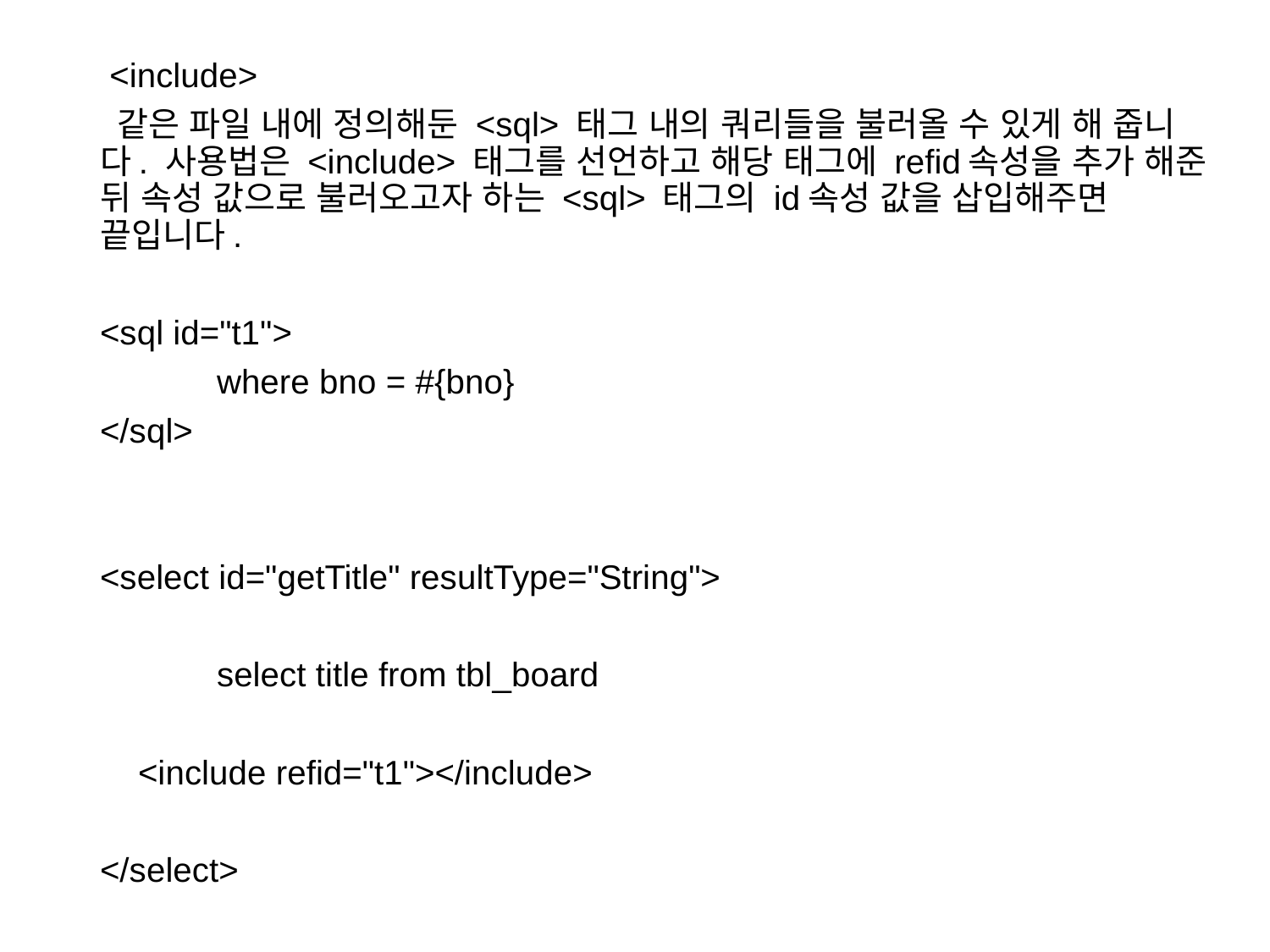

<include>
 같은 파일 내에 정의해둔 <sql> 태그 내의 쿼리들을 불러올 수 있게 해 줍니다. 사용법은 <include> 태그를 선언하고 해당 태그에 refid속성을 추가 해준 뒤 속성 값으로 불러오고자 하는 <sql> 태그의 id속성 값을 삽입해주면 끝입니다.

<sql id="t1">
	where bno = #{bno}
</sql>

<select id="getTitle" resultType="String">

	select title from tbl_board

    <include refid="t1"></include>

</select>